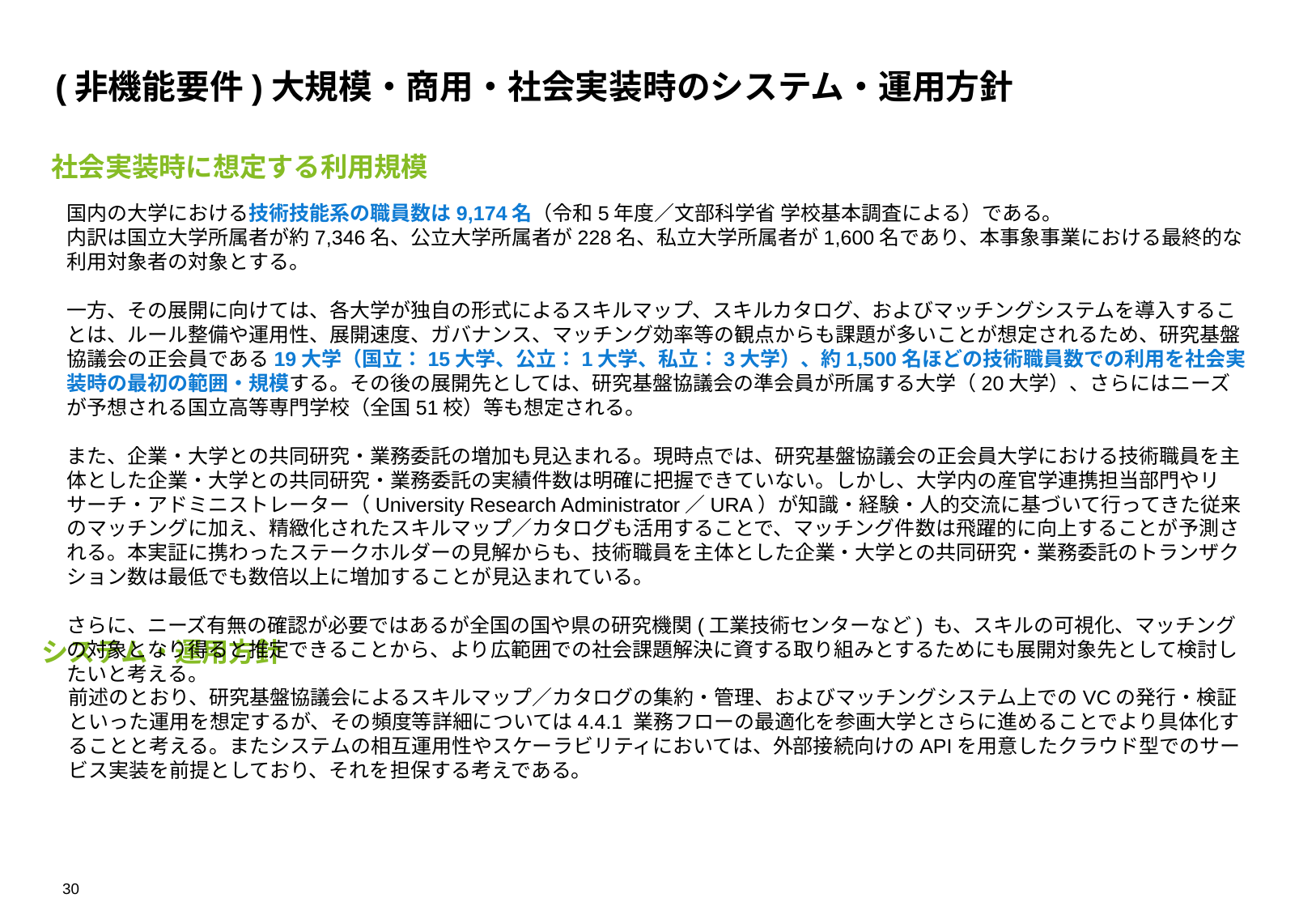

# (非機能要件)大規模・商用・社会実装時のシステム・運用方針
社会実装時に想定する利用規模
国内の大学における技術技能系の職員数は9,174名（令和5年度／文部科学省 学校基本調査による）である。
内訳は国立大学所属者が約7,346名、公立大学所属者が228名、私立大学所属者が1,600名であり、本事象事業における最終的な利用対象者の対象とする。

一方、その展開に向けては、各大学が独自の形式によるスキルマップ、スキルカタログ、およびマッチングシステムを導入することは、ルール整備や運用性、展開速度、ガバナンス、マッチング効率等の観点からも課題が多いことが想定されるため、研究基盤協議会の正会員である19大学（国立：15大学、公立：1大学、私立：3大学）、約1,500名ほどの技術職員数での利用を社会実装時の最初の範囲・規模する。その後の展開先としては、研究基盤協議会の準会員が所属する大学（20大学）、さらにはニーズが予想される国立高等専門学校（全国51校）等も想定される。

また、企業・大学との共同研究・業務委託の増加も見込まれる。現時点では、研究基盤協議会の正会員大学における技術職員を主体とした企業・大学との共同研究・業務委託の実績件数は明確に把握できていない。しかし、大学内の産官学連携担当部門やリサーチ・アドミニストレーター（University Research Administrator／URA）が知識・経験・人的交流に基づいて行ってきた従来のマッチングに加え、精緻化されたスキルマップ／カタログも活用することで、マッチング件数は飛躍的に向上することが予測される。本実証に携わったステークホルダーの見解からも、技術職員を主体とした企業・大学との共同研究・業務委託のトランザクション数は最低でも数倍以上に増加することが見込まれている。

さらに、ニーズ有無の確認が必要ではあるが全国の国や県の研究機関(工業技術センターなど) も、スキルの可視化、マッチングの対象となり得ると推定できることから、より広範囲での社会課題解決に資する取り組みとするためにも展開対象先として検討したいと考える。
システム・運用方針
前述のとおり、研究基盤協議会によるスキルマップ／カタログの集約・管理、およびマッチングシステム上でのVCの発行・検証といった運用を想定するが、その頻度等詳細については4.4.1 業務フローの最適化を参画大学とさらに進めることでより具体化することと考える。またシステムの相互運用性やスケーラビリティにおいては、外部接続向けのAPIを用意したクラウド型でのサービス実装を前提としており、それを担保する考えである。
30